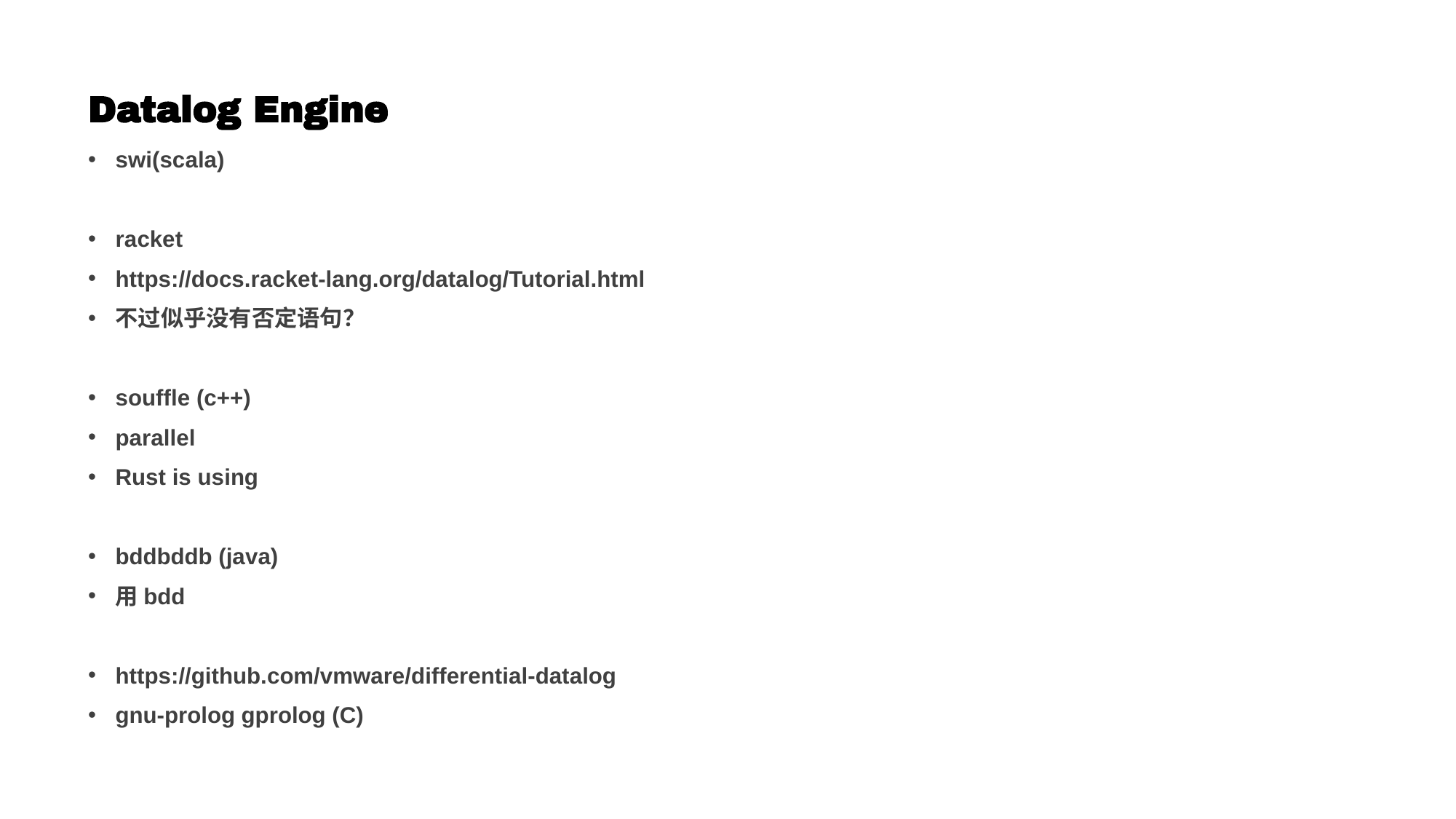

# Datalog Engine
swi(scala)

racket
https://docs.racket-lang.org/datalog/Tutorial.html
不过似乎没有否定语句？

souffle (c++)
parallel
Rust is using

bddbddb (java)
用bdd

https://github.com/vmware/differential-datalog
gnu-prolog gprolog (C)